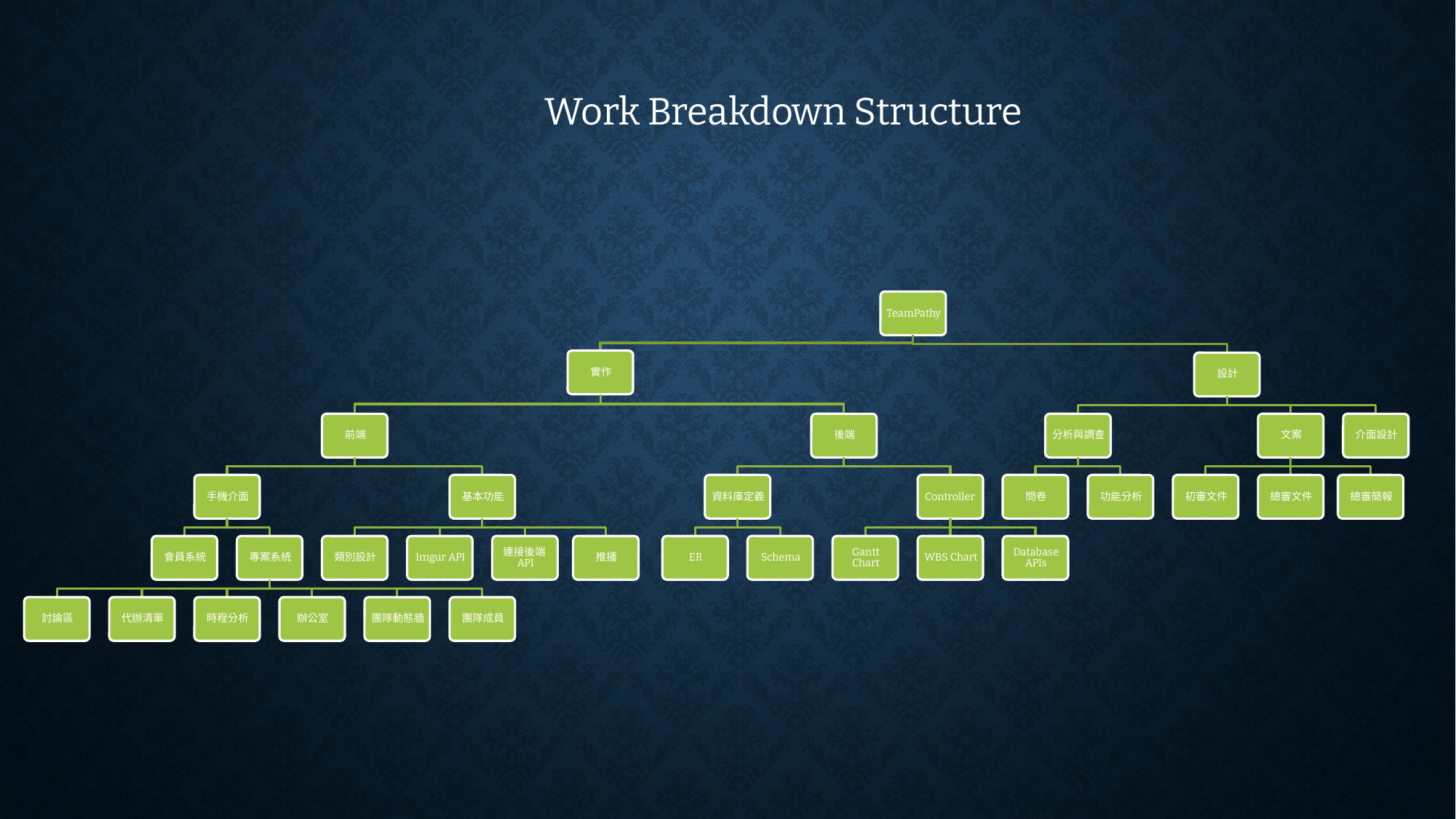

TeamPathy
實作
前端
手機介面
會員系統
專案系統
討論區
代辦清單
時程分析
辦公室
團隊動態牆
團隊成員
基本功能
類別設計
Imgur API
連接後端API
推播
後端
資料庫定義
ER
Schema
Controller
Gantt Chart
WBS Chart
Database APIs
設計
分析與調查
問卷
功能分析
文案
初審文件
總審文件
總審簡報
介面設計
Work Breakdown Structure